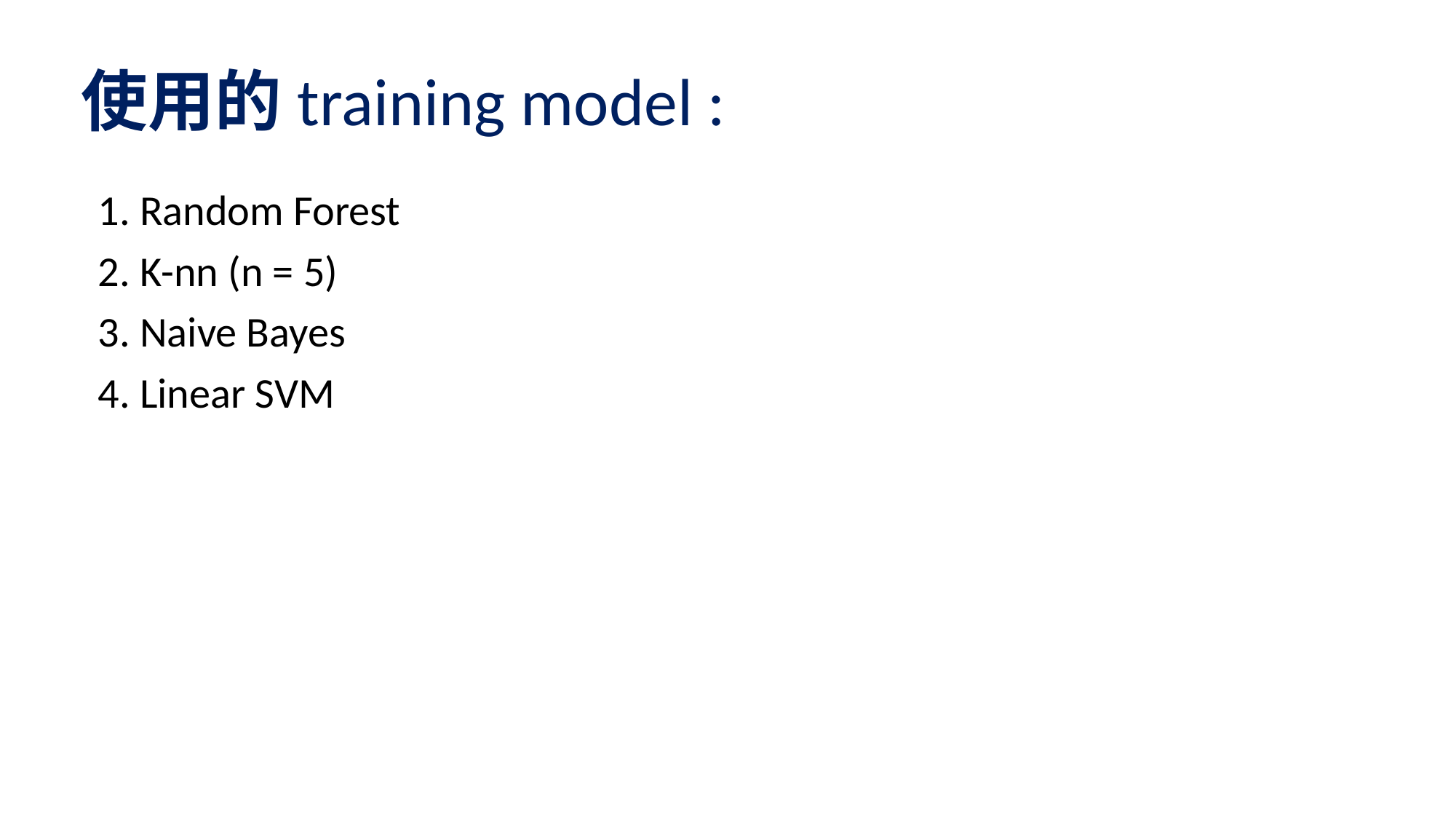

# 使用的training model :
1. Random Forest
2. K-nn (n = 5)
3. Naive Bayes
4. Linear SVM